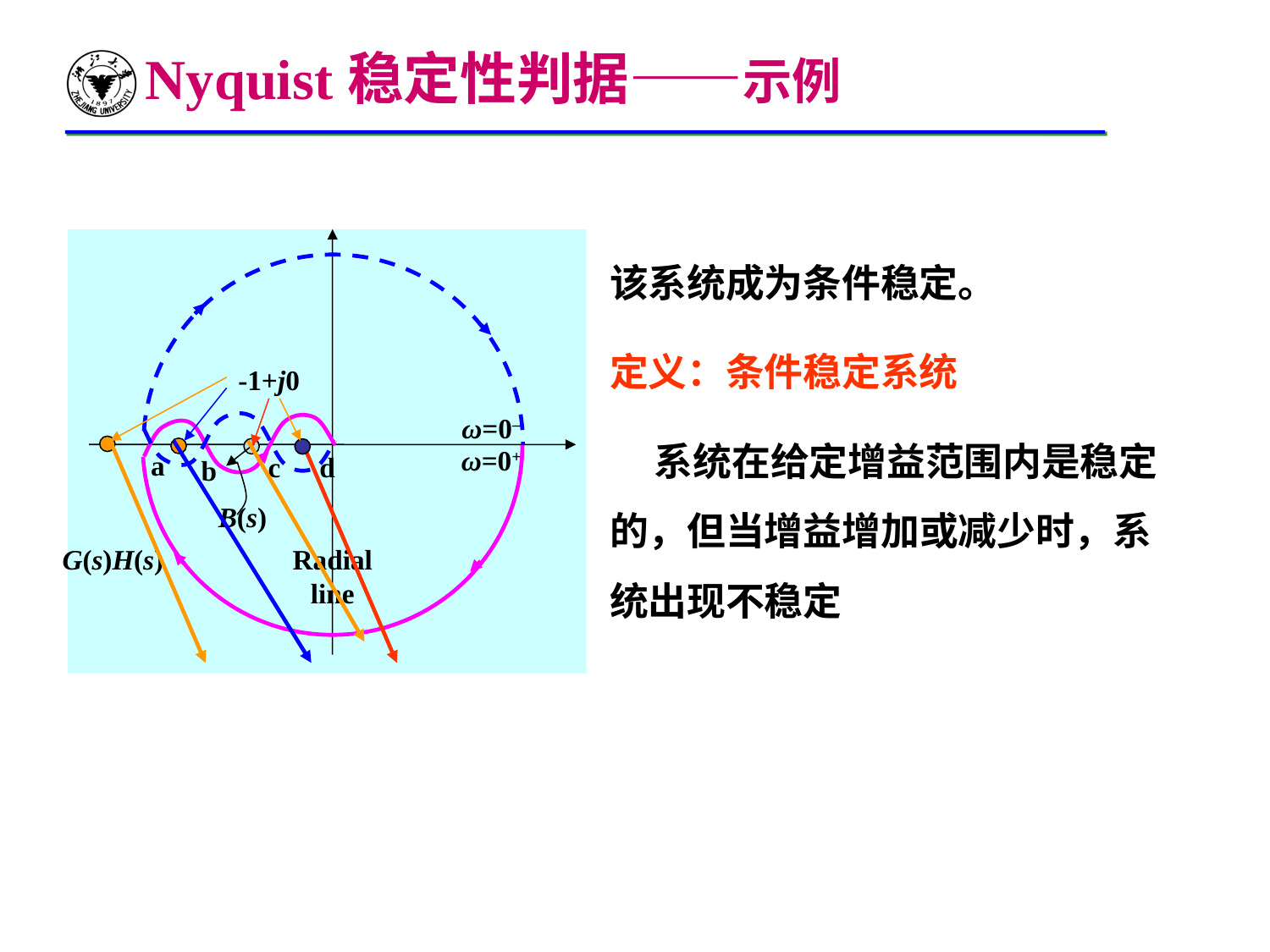

Nyquist稳定性判据——示例

该系统成为条件稳定。
定义：条件稳定系统
    系统在给定增益范围内是稳定的，但当增益增加或减少时，系统出现不稳定

-1+j0

ω=0–

ω=0+

a
c
d

b

B(s)
G(s)H(s)
Radial line